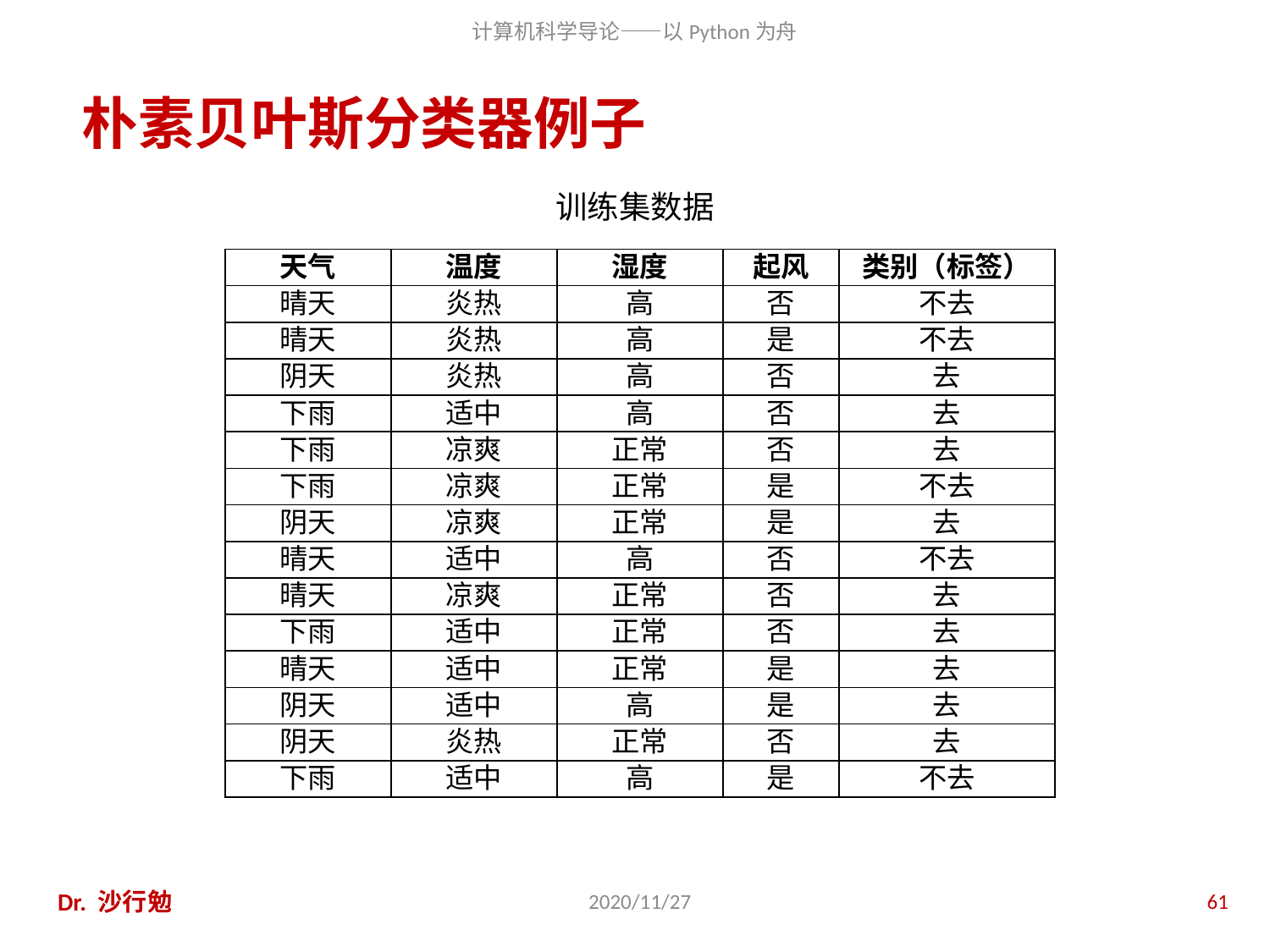

# 朴素贝叶斯分类器例子
训练集数据
| 天气 | 温度 | 湿度 | 起风 | 类别（标签） |
| --- | --- | --- | --- | --- |
| 晴天 | 炎热 | 高 | 否 | 不去 |
| 晴天 | 炎热 | 高 | 是 | 不去 |
| 阴天 | 炎热 | 高 | 否 | 去 |
| 下雨 | 适中 | 高 | 否 | 去 |
| 下雨 | 凉爽 | 正常 | 否 | 去 |
| 下雨 | 凉爽 | 正常 | 是 | 不去 |
| 阴天 | 凉爽 | 正常 | 是 | 去 |
| 晴天 | 适中 | 高 | 否 | 不去 |
| 晴天 | 凉爽 | 正常 | 否 | 去 |
| 下雨 | 适中 | 正常 | 否 | 去 |
| 晴天 | 适中 | 正常 | 是 | 去 |
| 阴天 | 适中 | 高 | 是 | 去 |
| 阴天 | 炎热 | 正常 | 否 | 去 |
| 下雨 | 适中 | 高 | 是 | 不去 |
Dr. 沙行勉
2020/11/27
61